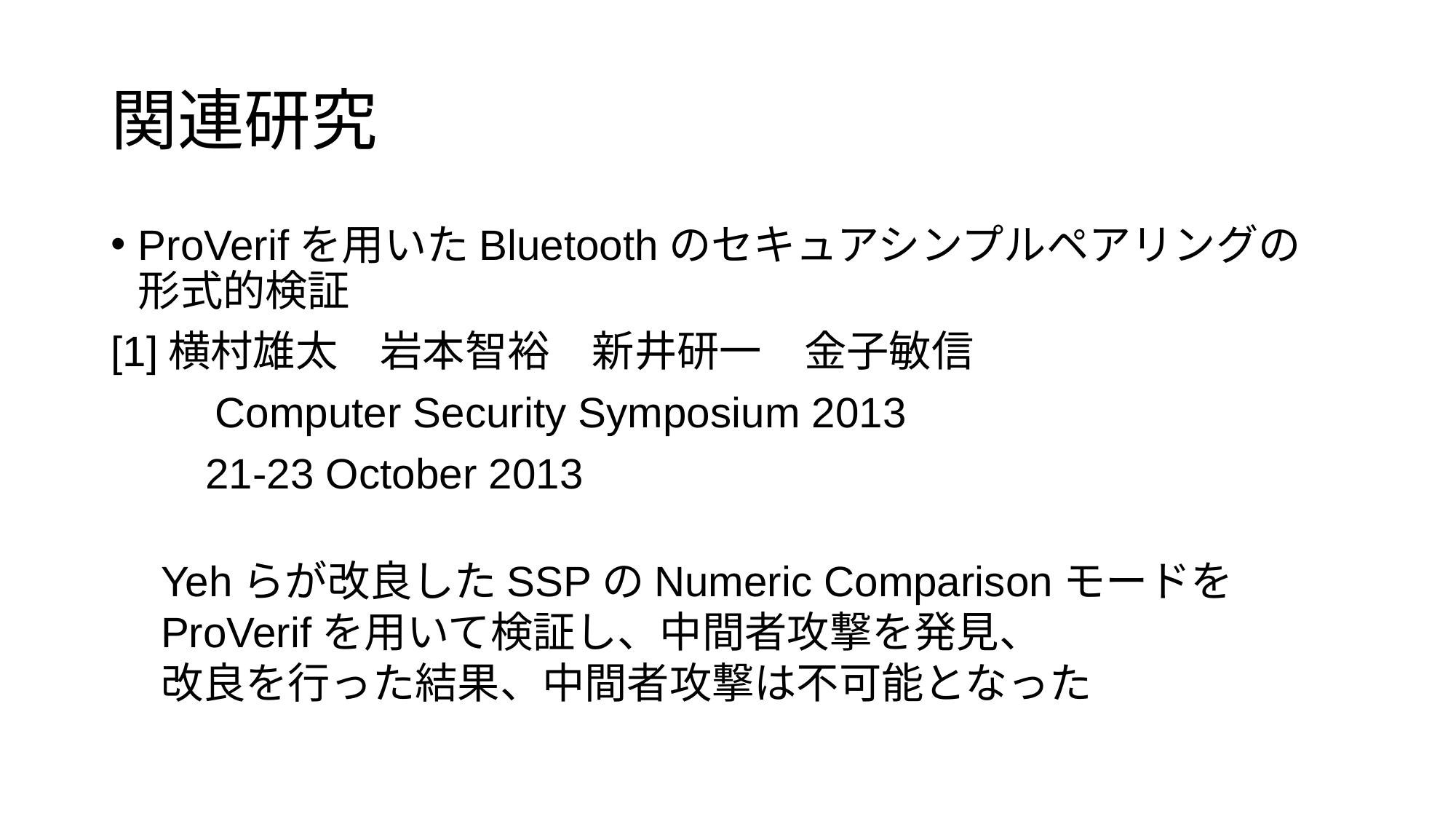

# 関連研究
ProVerifを用いたBluetoothのセキュアシンプルペアリングの 形式的検証
[1]横村雄太　岩本智裕　新井研一　金子敏信
　　 Computer Security Symposium 2013
        21-23 October 2013

Yehらが改良したSSPのNumeric ComparisonモードをProVerifを用いて検証し、中間者攻撃を発見、　　　　　改良を行った結果、中間者攻撃は不可能となった